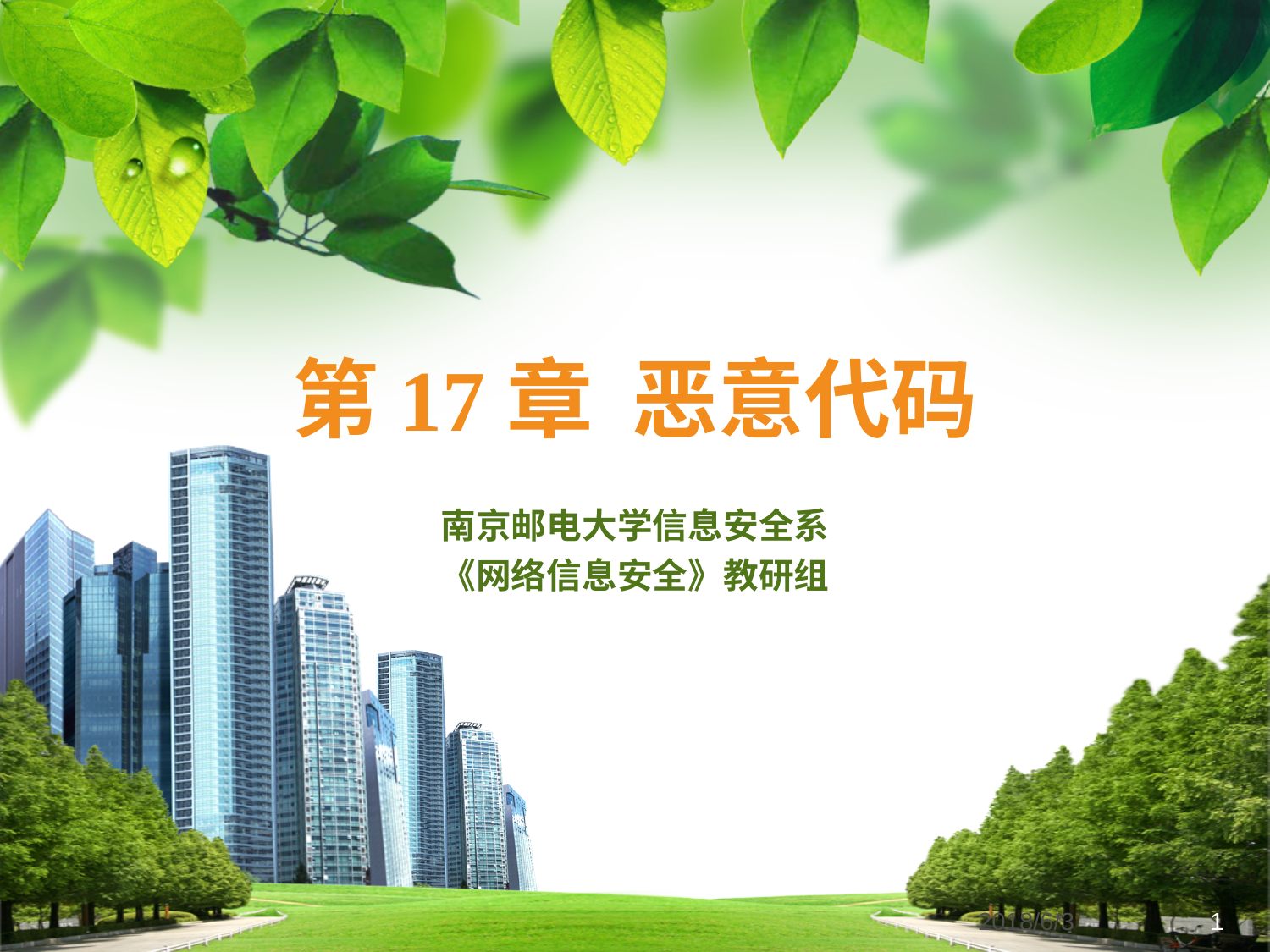

# 第17章  恶意代码
南京邮电大学信息安全系
《网络信息安全》教研组
2018/6/3
1